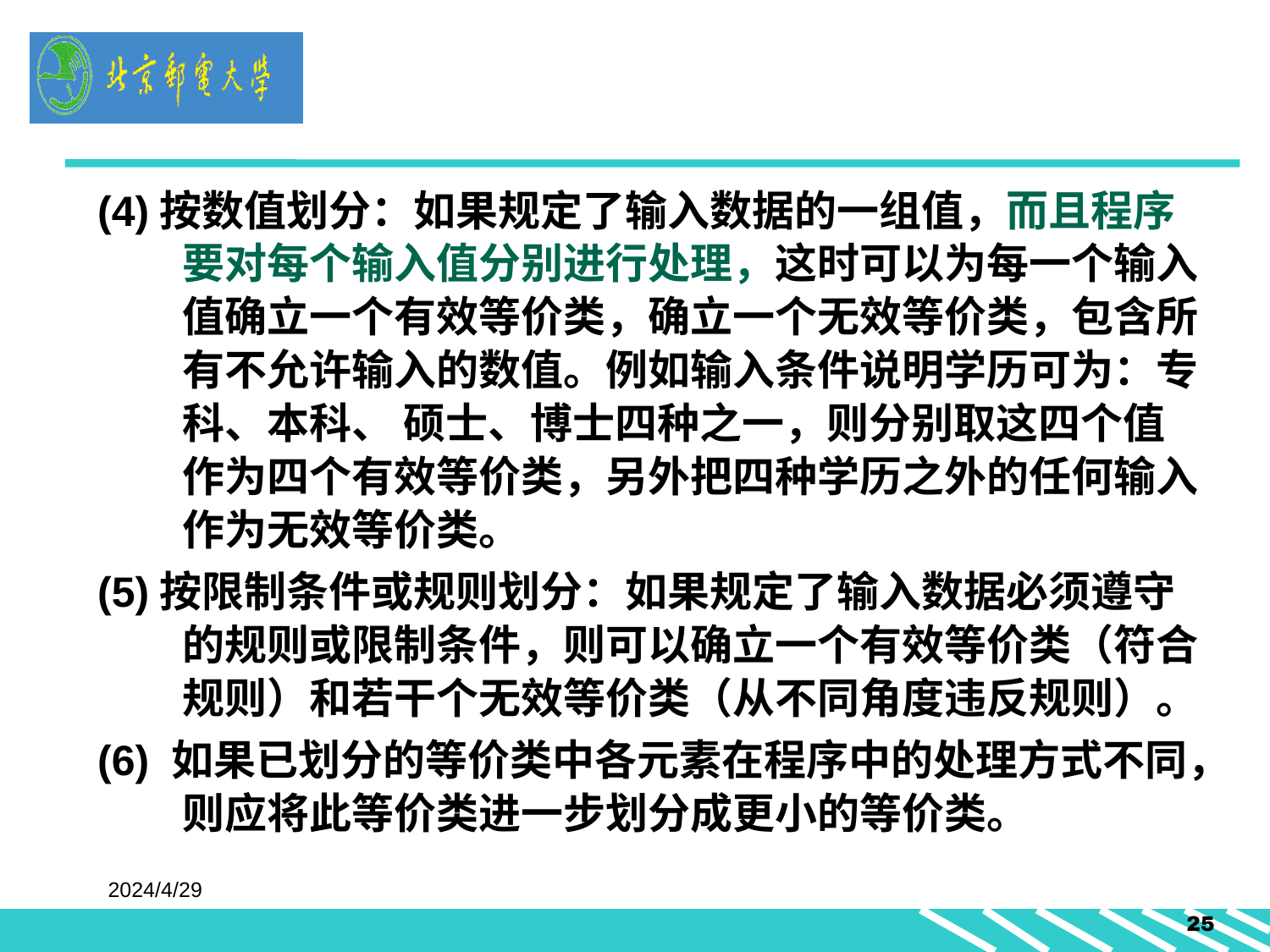

(4)按数值划分：如果规定了输入数据的一组值，而且程序要对每个输入值分别进行处理，这时可以为每一个输入值确立一个有效等价类，确立一个无效等价类，包含所有不允许输入的数值。例如输入条件说明学历可为：专科、本科、 硕士、博士四种之一，则分别取这四个值作为四个有效等价类，另外把四种学历之外的任何输入作为无效等价类。
(5)按限制条件或规则划分：如果规定了输入数据必须遵守的规则或限制条件，则可以确立一个有效等价类（符合规则）和若干个无效等价类（从不同角度违反规则）。
(6) 如果已划分的等价类中各元素在程序中的处理方式不同，则应将此等价类进一步划分成更小的等价类。
2024/4/29
25